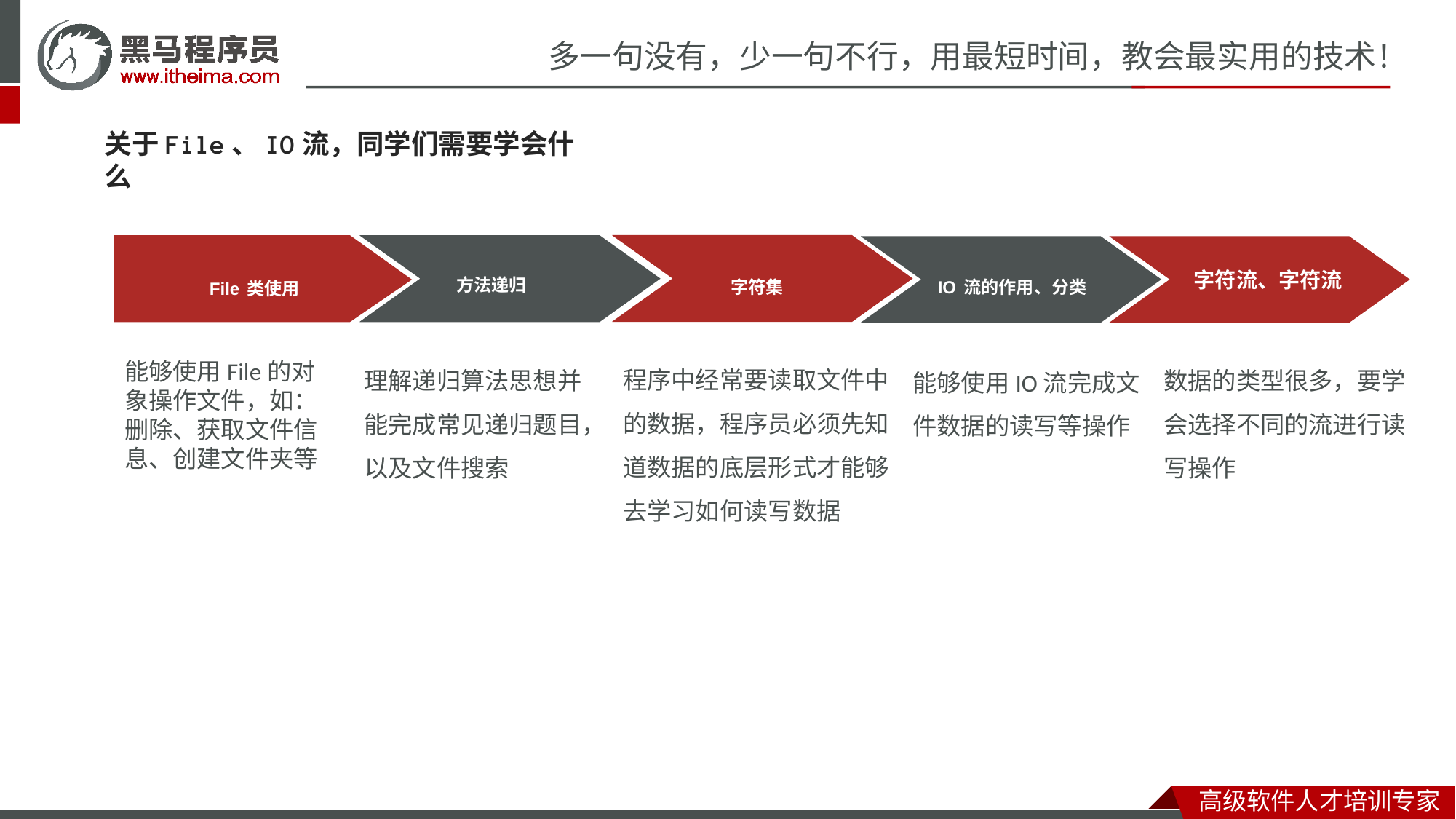

关于File、IO流，同学们需要学会什么

字符流、字符流
IO流的作用、分类
字符集
File类使用
方法递归
程序中经常要读取文件中的数据，程序员必须先知道数据的底层形式才能够去学习如何读写数据
理解递归算法思想并能完成常见递归题目，以及文件搜索
数据的类型很多，要学会选择不同的流进行读写操作
能够使用IO流完成文件数据的读写等操作
能够使用File的对象操作文件，如：删除、获取文件信息、创建文件夹等